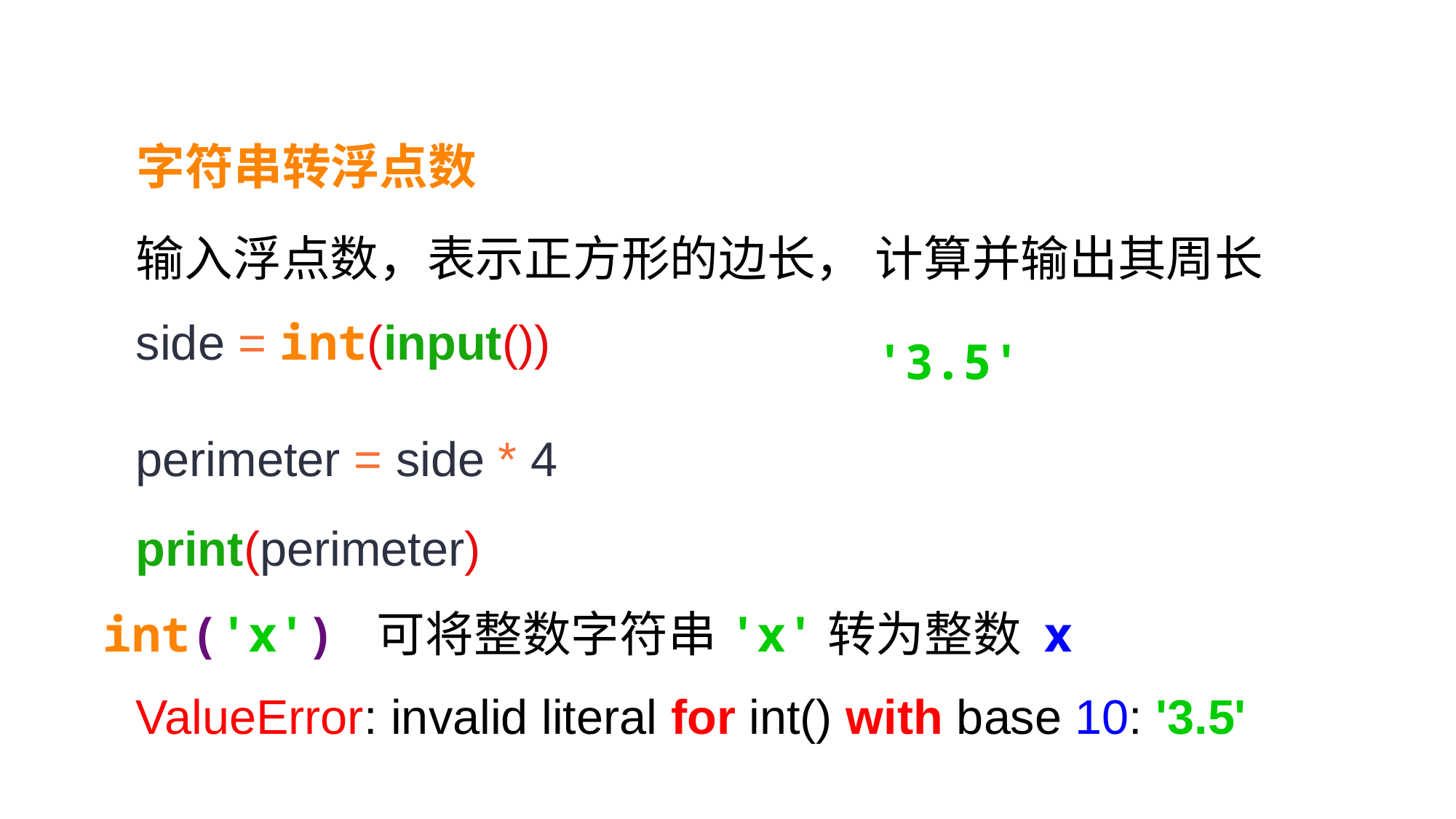

字符串转浮点数
输入浮点数，表示正方形的边长， 计算并输出其周长
'3.5'
side = int(input())
perimeter = side * 4
print(perimeter)
int('x') 可将整数字符串'x'转为整数 x
ValueError: invalid literal for int() with base 10: '3.5'